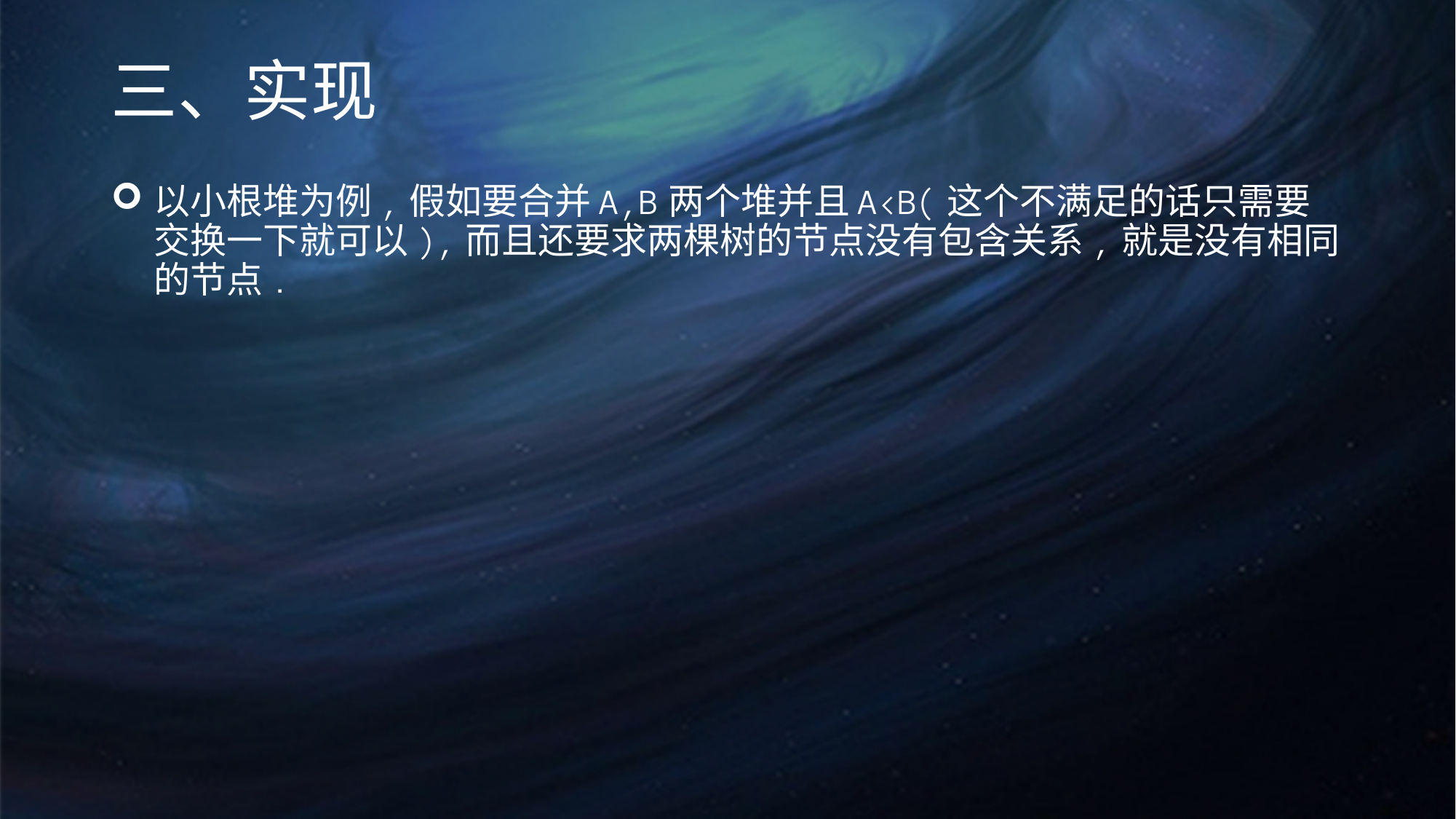

# 三、实现
以小根堆为例,假如要合并A,B两个堆并且A<B(这个不满足的话只需要交换一下就可以),而且还要求两棵树的节点没有包含关系,就是没有相同的节点.